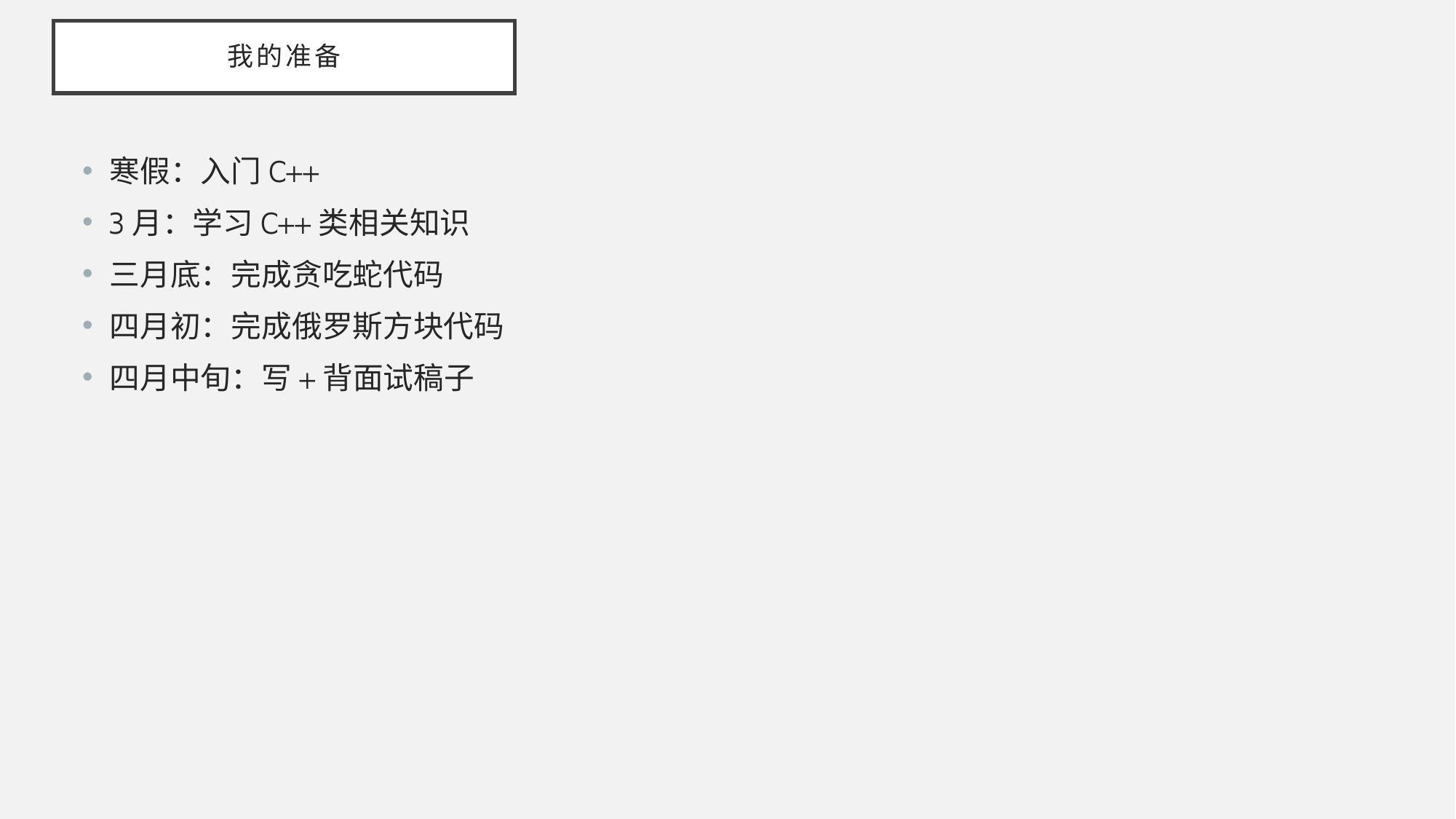

# 我的准备
寒假：入门C++
3月：学习C++类相关知识
三月底：完成贪吃蛇代码
四月初：完成俄罗斯方块代码
四月中旬：写+背面试稿子